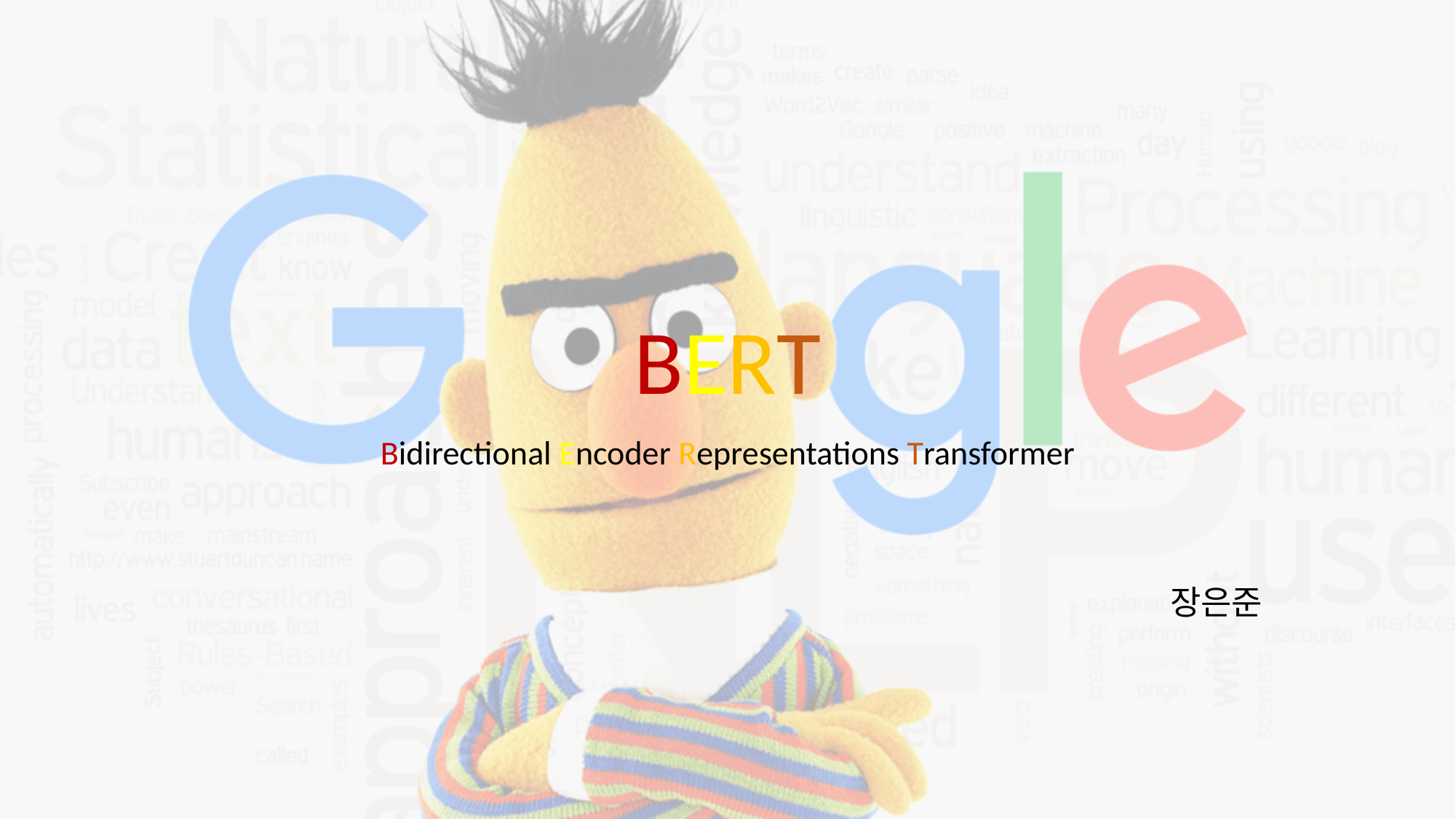

# BERT
Bidirectional Encoder Representations Transformer

장은준